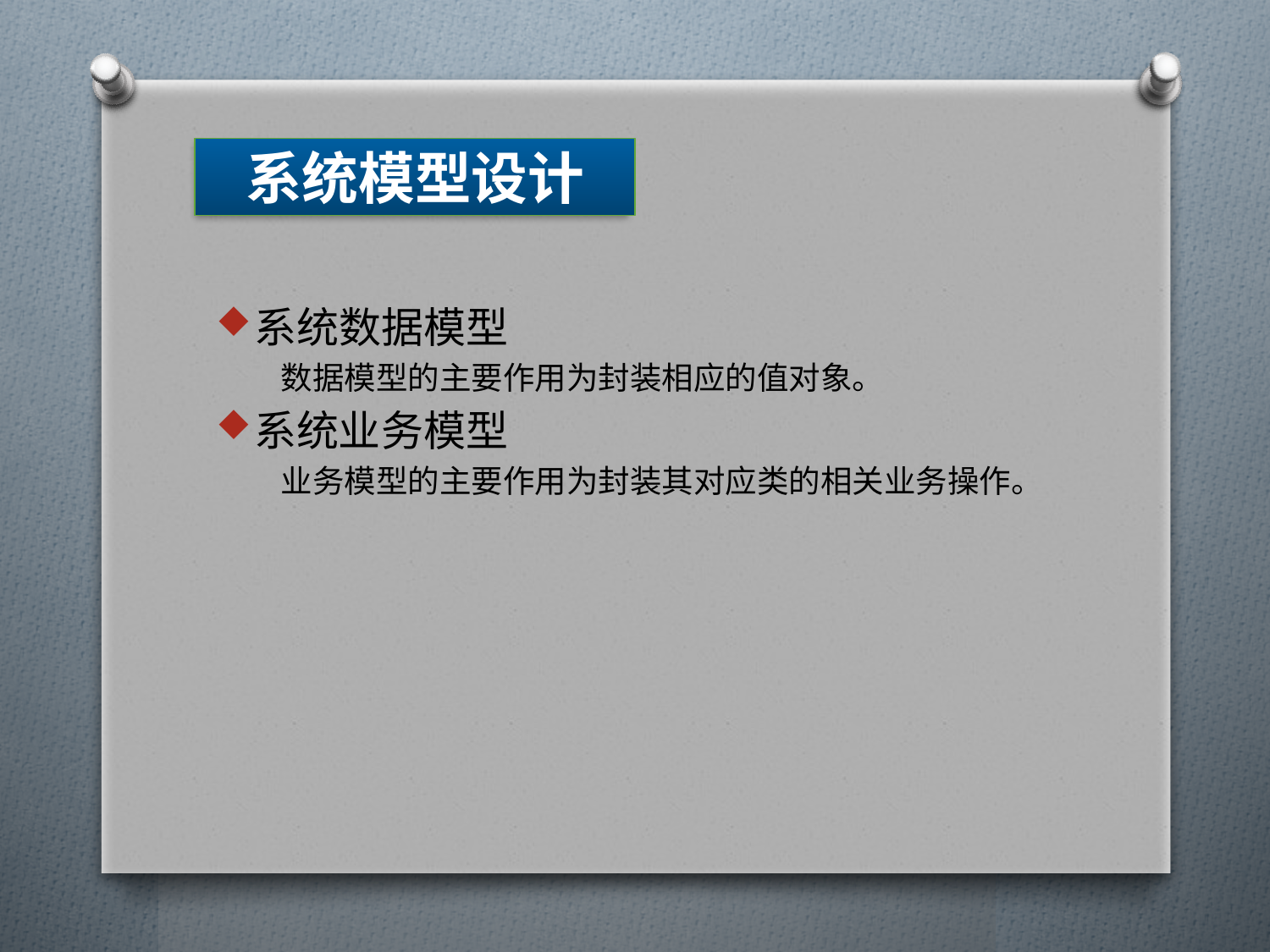

系统模型设计
系统数据模型
        数据模型的主要作用为封装相应的值对象。
系统业务模型
        业务模型的主要作用为封装其对应类的相关业务操作。